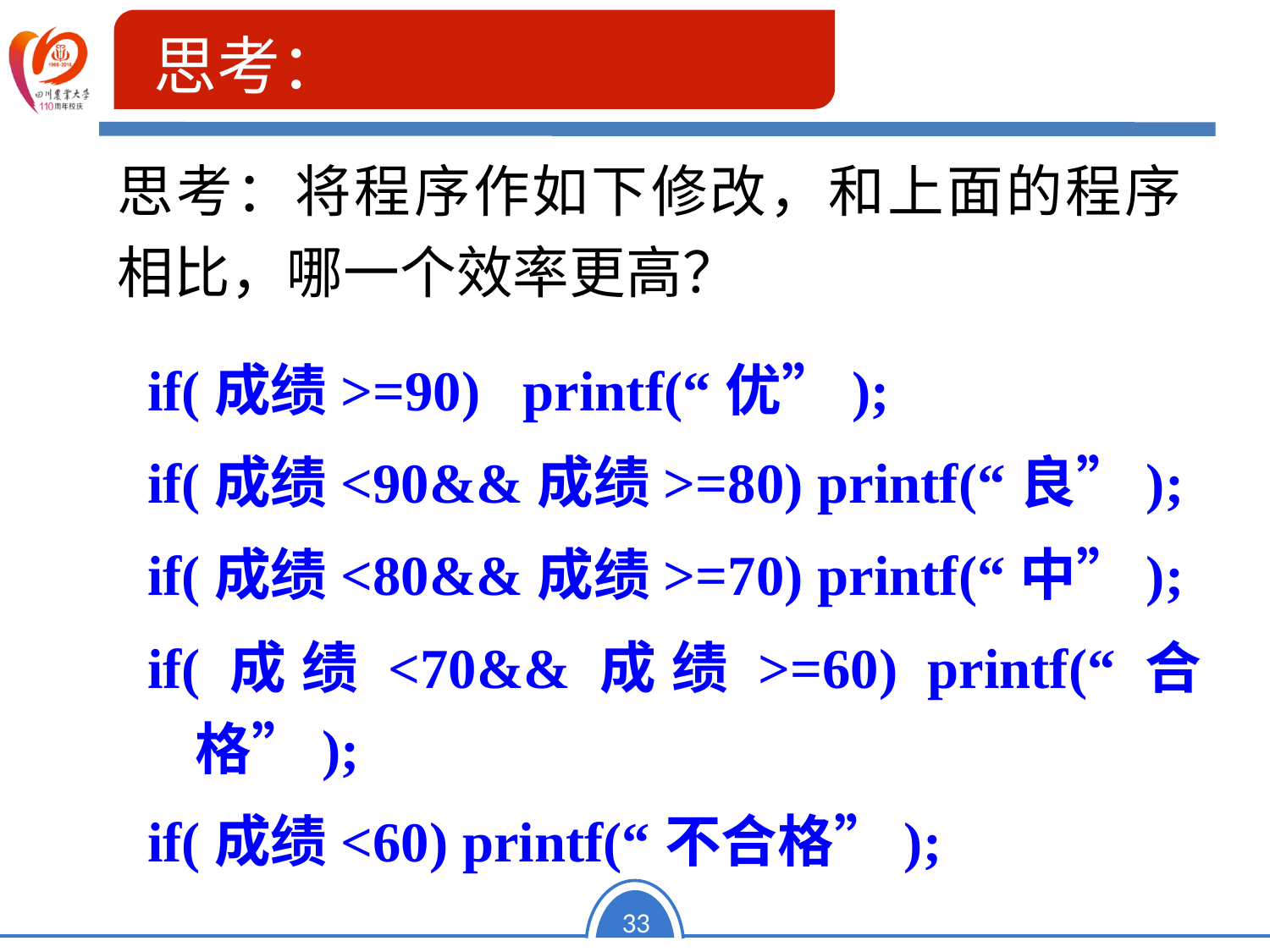

思考：
# 思考：将程序作如下修改，和上面的程序相比，哪一个效率更高？
if(成绩>=90)   printf(“优”);
if(成绩<90&&成绩>=80) printf(“良”);
if(成绩<80&&成绩>=70) printf(“中”);
if(成绩<70&&成绩>=60) printf(“合格”);
if(成绩<60) printf(“不合格”);